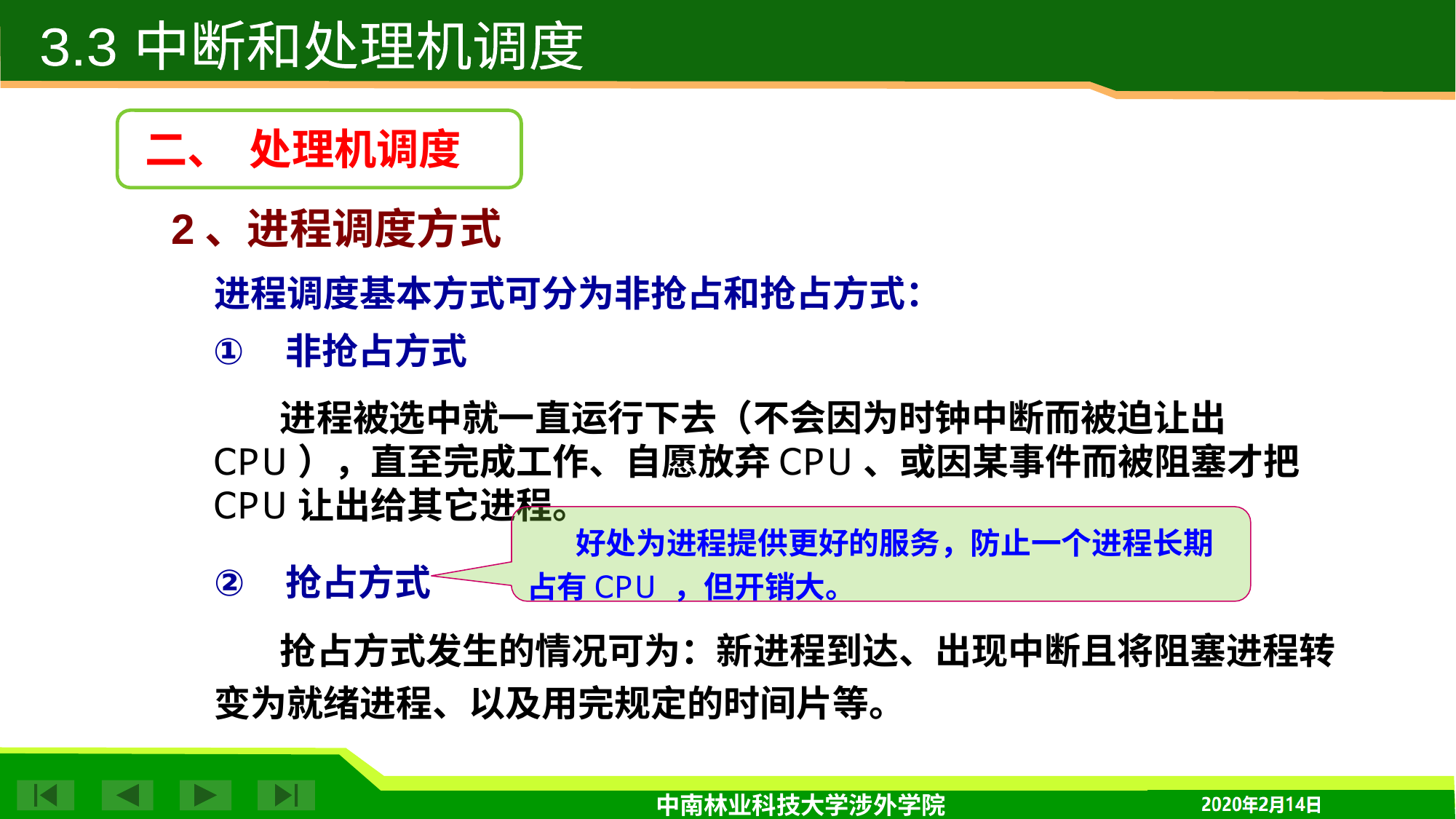

3.3 中断和处理机调度

二、  处理机调度
2、进程调度方式
进程调度基本方式可分为非抢占和抢占方式：
 非抢占方式
       进程被选中就一直运行下去（不会因为时钟中断而被迫让出CPU），直至完成工作、自愿放弃CPU、或因某事件而被阻塞才把CPU让出给其它进程。
      好处为进程提供更好的服务，防止一个进程长期占有CPU ，但开销大。
 抢占方式
       抢占方式发生的情况可为：新进程到达、出现中断且将阻塞进程转变为就绪进程、以及用完规定的时间片等。